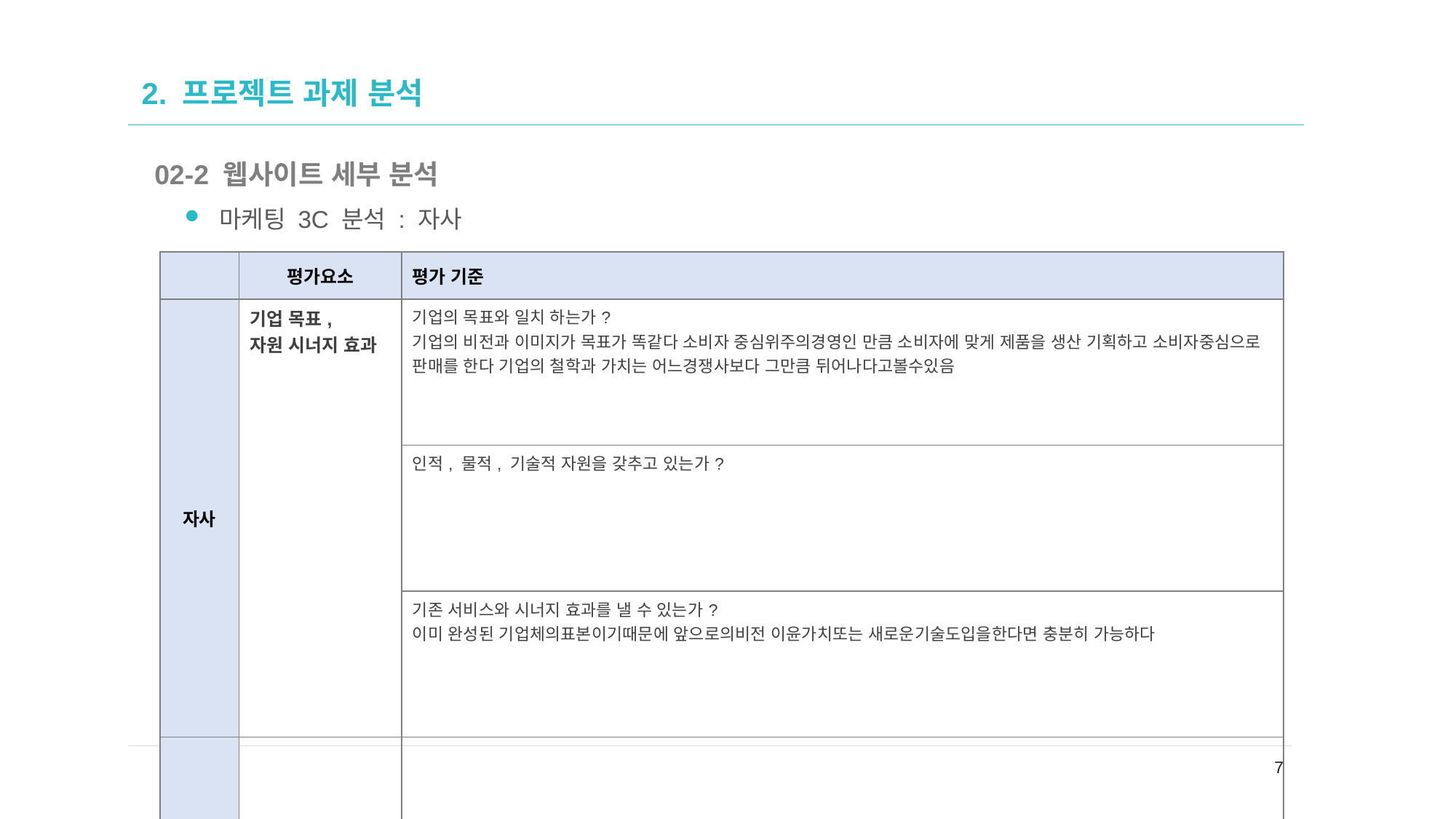

02
# 2. 프로젝트 과제 분석
02-2 웹사이트 세부 분석
마케팅 3C 분석 : 자사

|  | 평가요소 | 평가 기준 |
| --- | --- | --- |
| 자사 | 기업 목표, 자원 시너지 효과 | 기업의 목표와 일치 하는가? 기업의 비전과 이미지가 목표가 똑같다 소비자 중심위주의경영인 만큼 소비자에 맞게 제품을 생산 기획하고 소비자중심으로 판매를 한다 기업의 철학과 가치는 어느경쟁사보다 그만큼 뒤어나다고볼수있음 |
|  |  | 인적, 물적, 기술적 자원을 갖추고 있는가? |
|  |  | 기존 서비스와 시너지 효과를 낼 수 있는가? 이미 완성된 기업체의표본이기때문에 앞으로의비전 이윤가치또는 새로운기술도입을한다면 충분히 가능하다 |
|  |  |  |
7